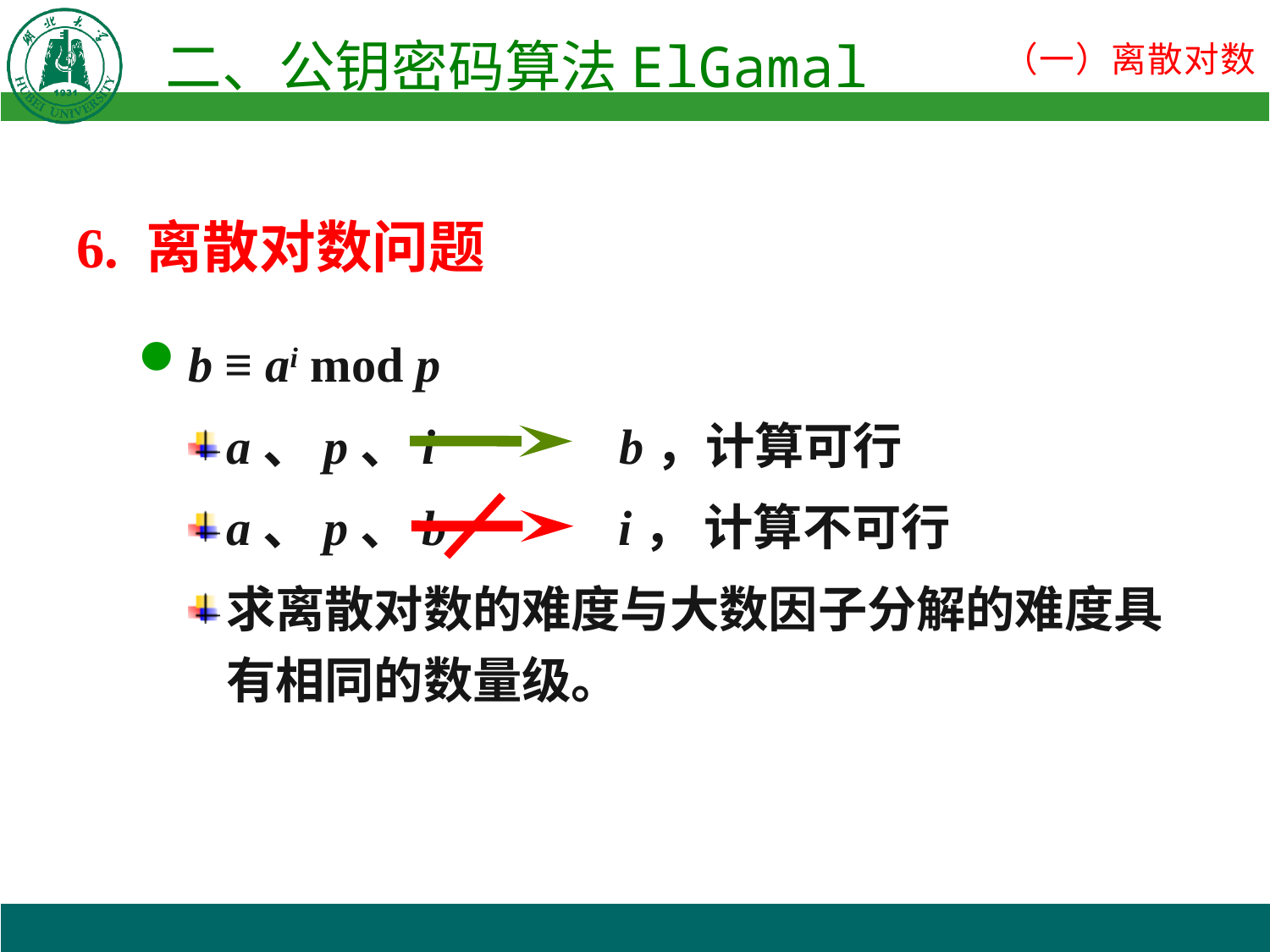

6. 离散对数问题
b ≡ ai mod p
a、p、i               b，计算可行
a、p、b              i， 计算不可行
求离散对数的难度与大数因子分解的难度具有相同的数量级。